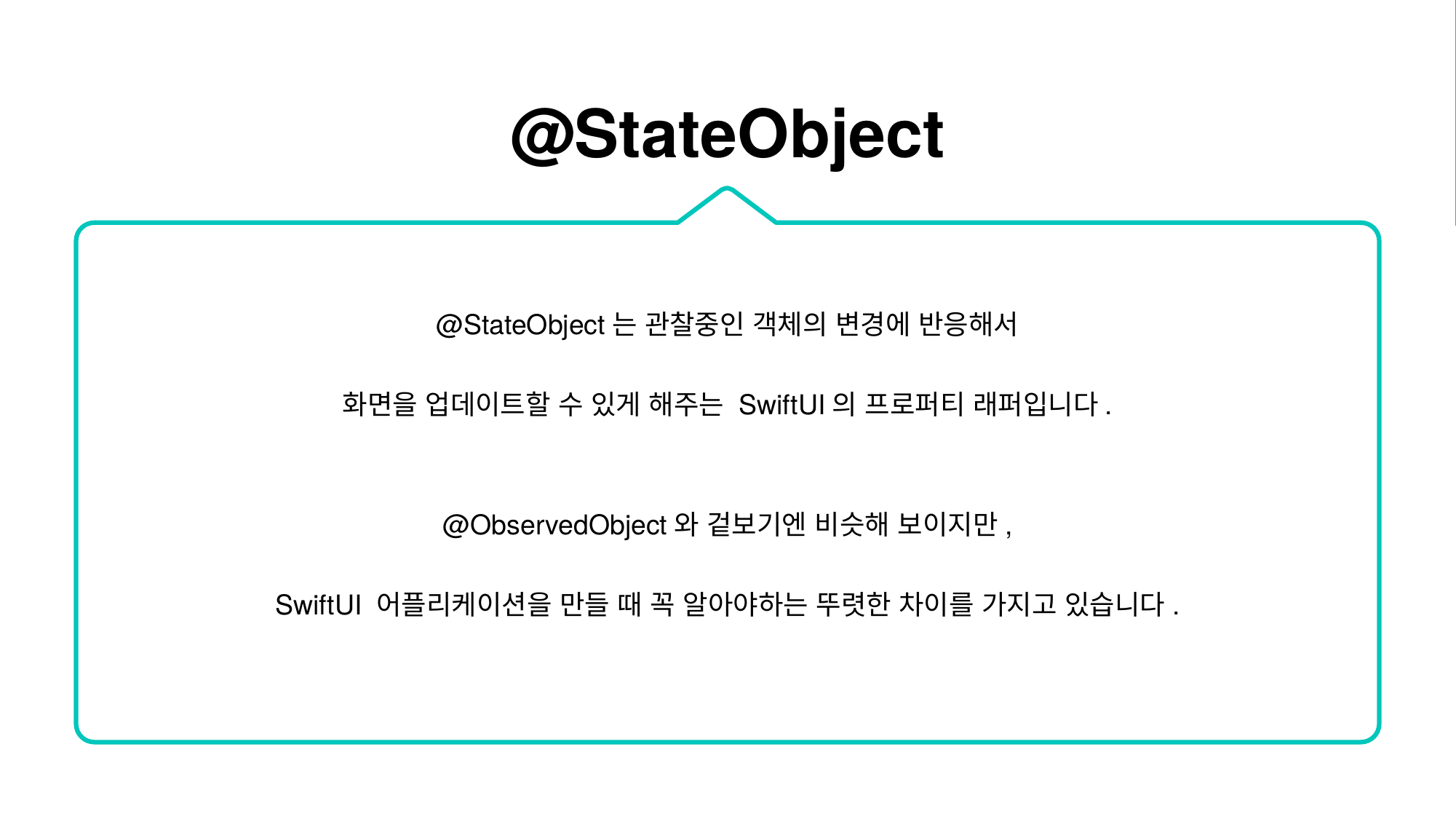

@StateObject

@StateObject는 관찰중인 객체의 변경에 반응해서
화면을 업데이트할 수 있게 해주는 SwiftUI의 프로퍼티 래퍼입니다.
@ObservedObject와 겉보기엔 비슷해 보이지만,
SwiftUI 어플리케이션을 만들 때 꼭 알아야하는 뚜렷한 차이를 가지고 있습니다.